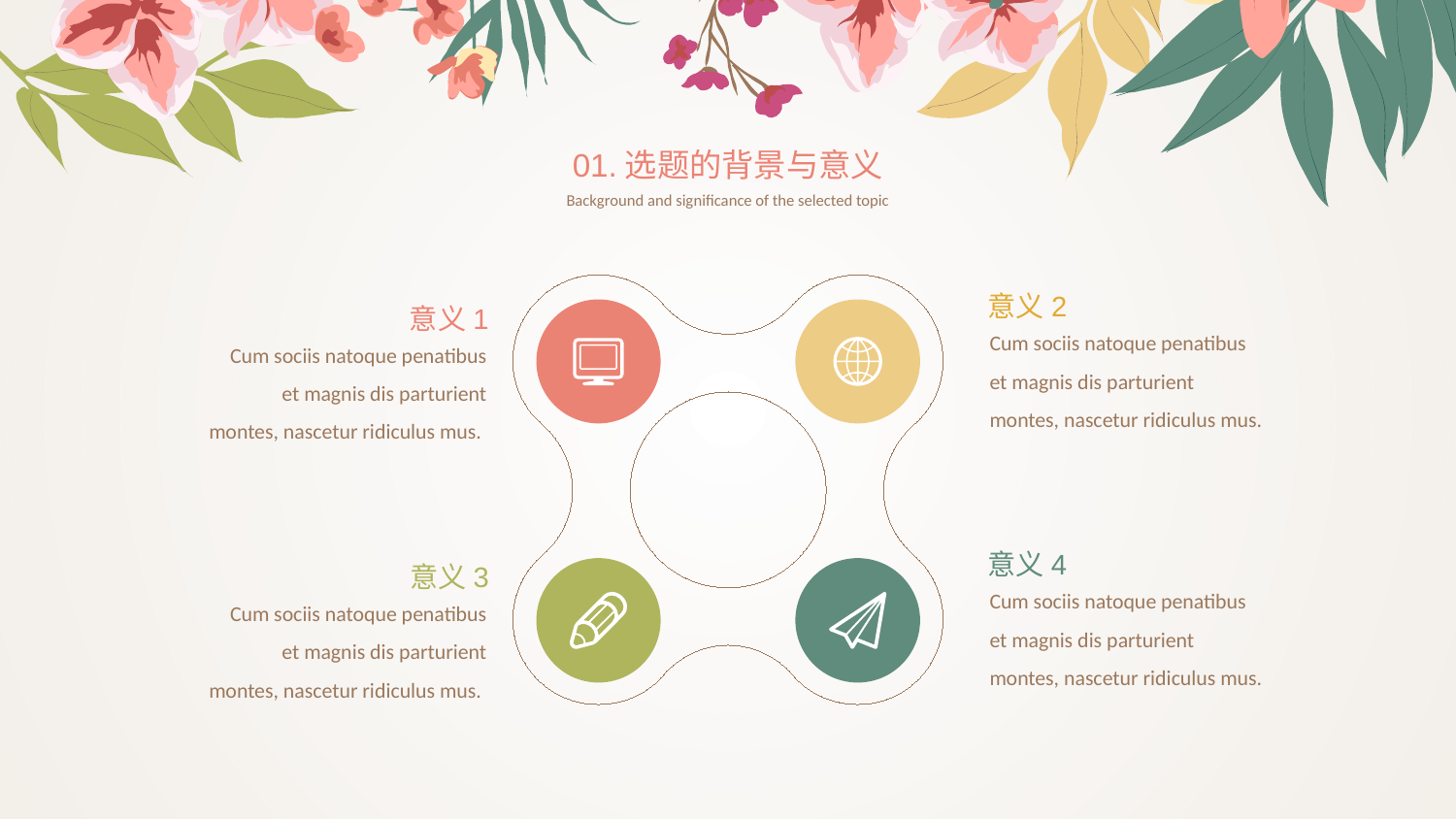

01.选题的背景与意义
Background and significance of the selected topic

意义2
意义1

Cum sociis natoque penatibus et magnis dis parturient montes, nascetur ridiculus mus.
Cum sociis natoque penatibus et magnis dis parturient montes, nascetur ridiculus mus.

意义4
意义3

Cum sociis natoque penatibus et magnis dis parturient montes, nascetur ridiculus mus.
Cum sociis natoque penatibus et magnis dis parturient montes, nascetur ridiculus mus.